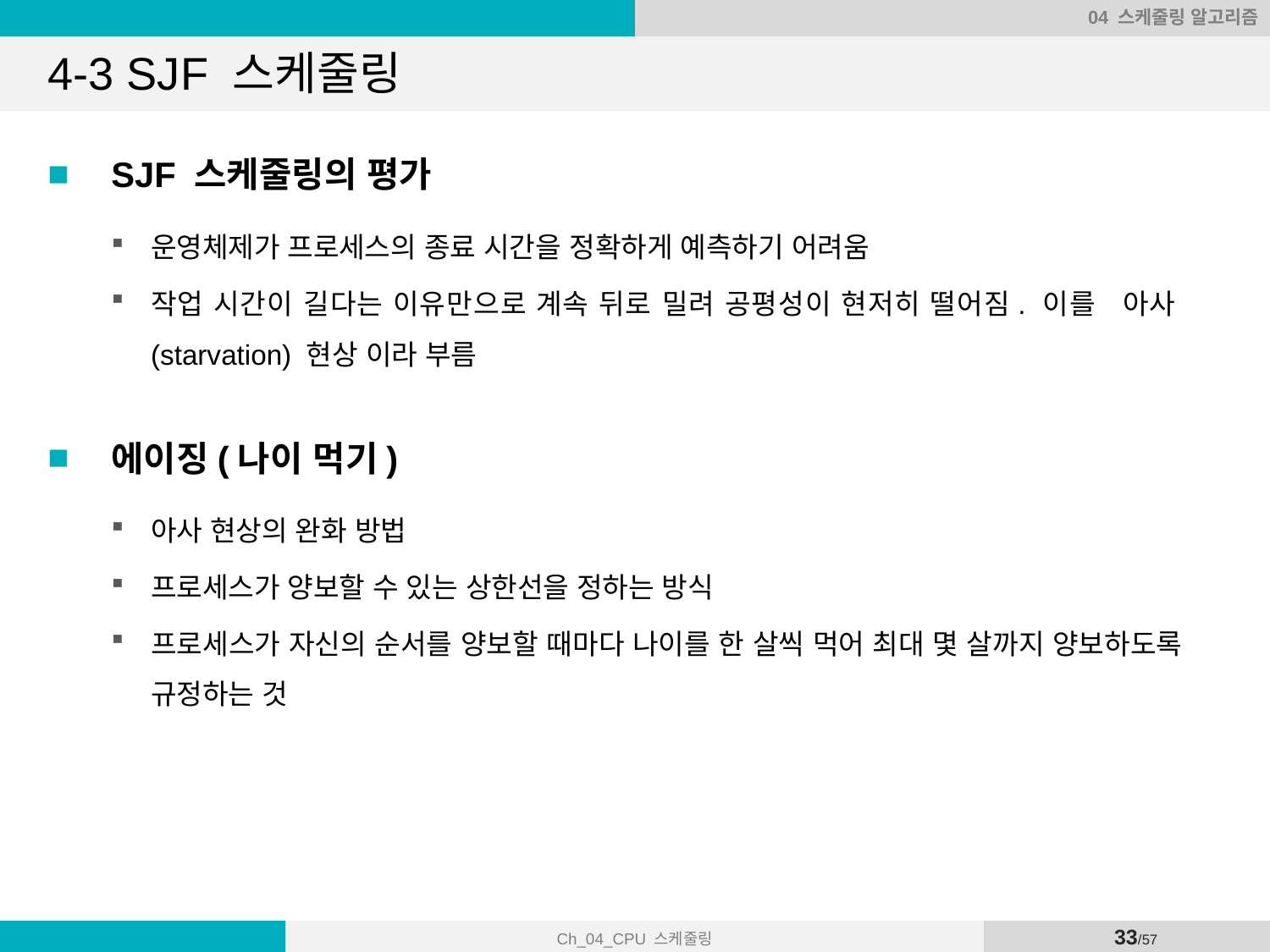

04 스케줄링 알고리즘
# 4-3 SJF 스케줄링
SJF 스케줄링의 평가

운영체제가 프로세스의 종료 시간을 정확하게 예측하기 어려움
작업 시간이 길다는 이유만으로 계속 뒤로 밀려 공평성이 현저히 떨어짐. 이를   아사(starvation) 현상 이라 부름

에이징(나이 먹기)

아사 현상의 완화 방법
프로세스가 양보할 수 있는 상한선을 정하는 방식
프로세스가 자신의 순서를 양보할 때마다 나이를 한 살씩 먹어 최대 몇 살까지 양보하도록 규정하는 것